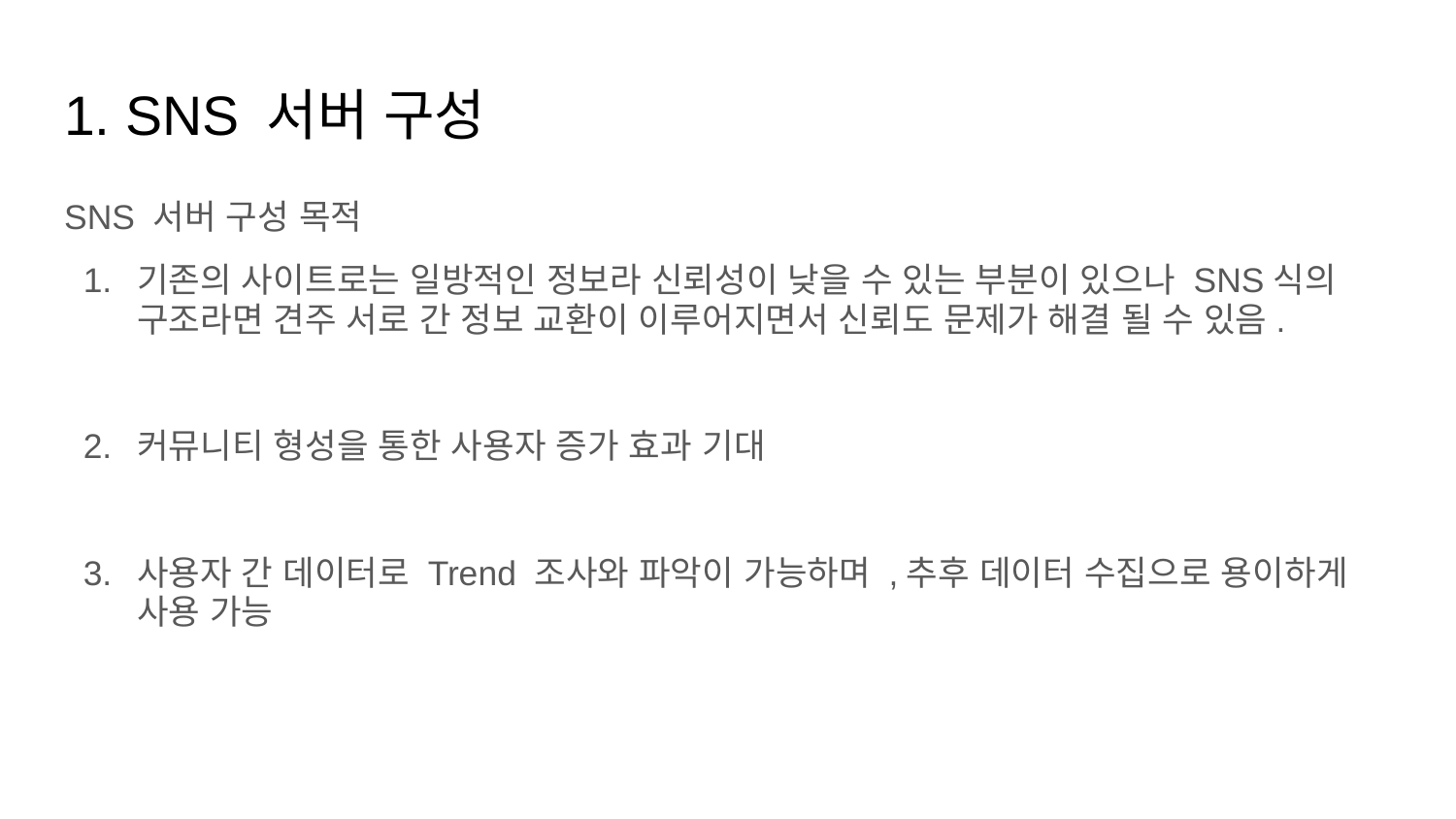

# 1. SNS 서버 구성
SNS 서버 구성 목적
기존의 사이트로는 일방적인 정보라 신뢰성이 낮을 수 있는 부분이 있으나 SNS식의 구조라면 견주 서로 간 정보 교환이 이루어지면서 신뢰도 문제가 해결 될 수 있음.

커뮤니티 형성을 통한 사용자 증가 효과 기대

사용자 간 데이터로 Trend 조사와 파악이 가능하며 ,추후 데이터 수집으로 용이하게 사용 가능